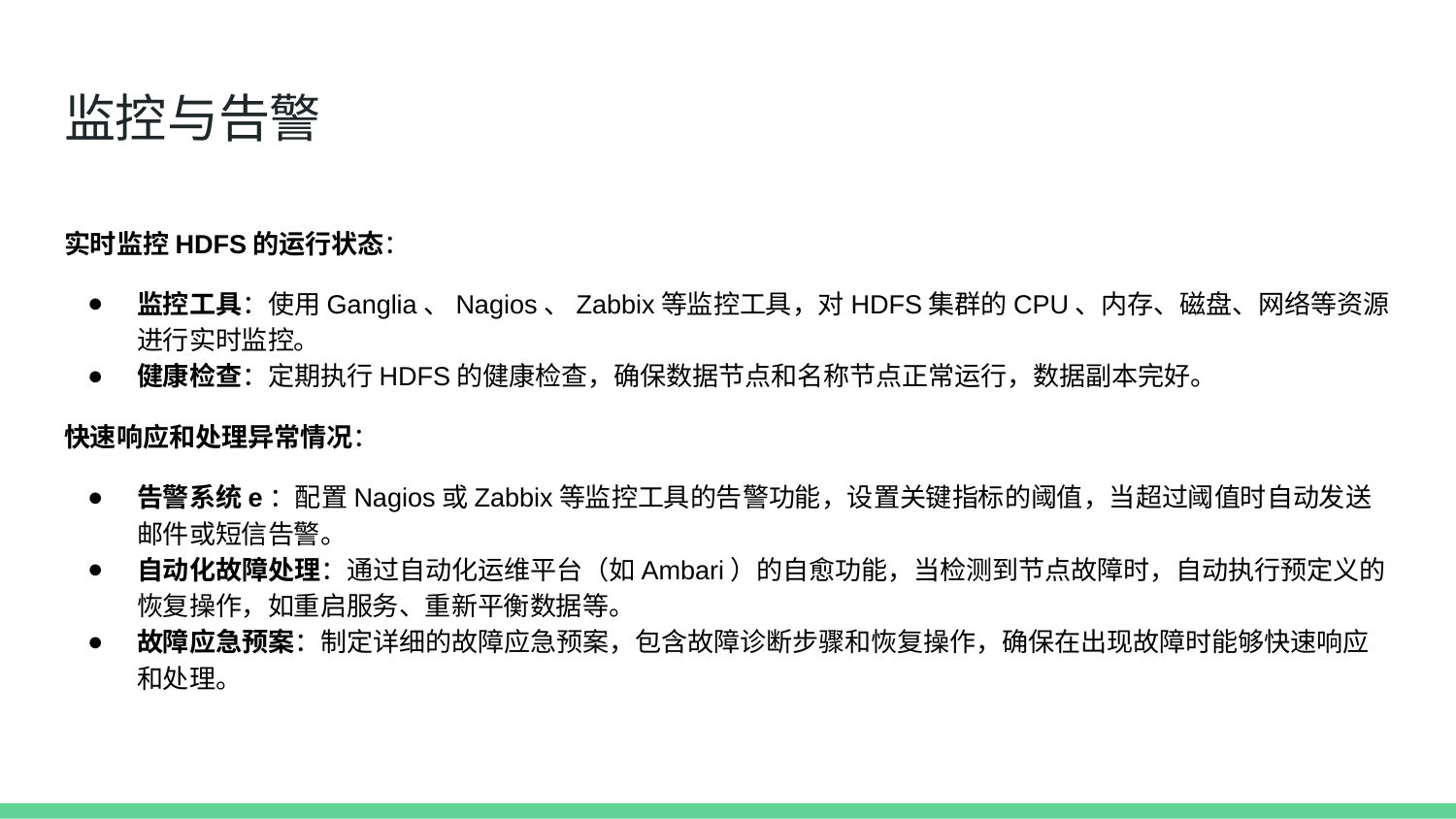

# 监控与告警
实时监控HDFS的运行状态：
监控工具：使用Ganglia、Nagios、Zabbix等监控工具，对HDFS集群的CPU、内存、磁盘、网络等资源进行实时监控。
健康检查：定期执行HDFS的健康检查，确保数据节点和名称节点正常运行，数据副本完好。
快速响应和处理异常情况：
告警系统e：配置Nagios或Zabbix等监控工具的告警功能，设置关键指标的阈值，当超过阈值时自动发送邮件或短信告警。
自动化故障处理：通过自动化运维平台（如Ambari）的自愈功能，当检测到节点故障时，自动执行预定义的恢复操作，如重启服务、重新平衡数据等。
故障应急预案：制定详细的故障应急预案，包含故障诊断步骤和恢复操作，确保在出现故障时能够快速响应和处理。